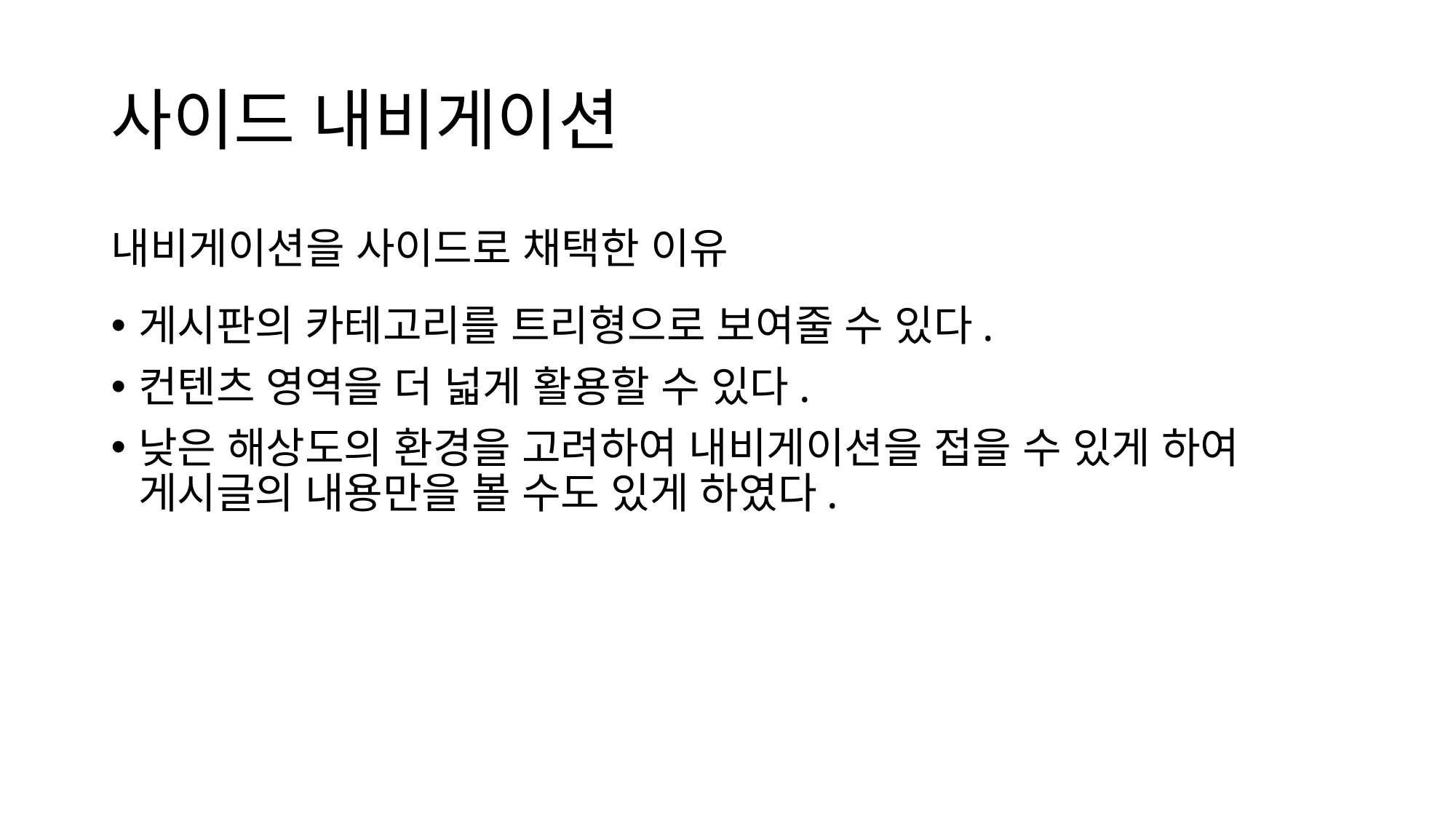

# 사이드 내비게이션
내비게이션을 사이드로 채택한 이유
게시판의 카테고리를 트리형으로 보여줄 수 있다.
컨텐츠 영역을 더 넓게 활용할 수 있다.
낮은 해상도의 환경을 고려하여 내비게이션을 접을 수 있게 하여 게시글의 내용만을 볼 수도 있게 하였다.